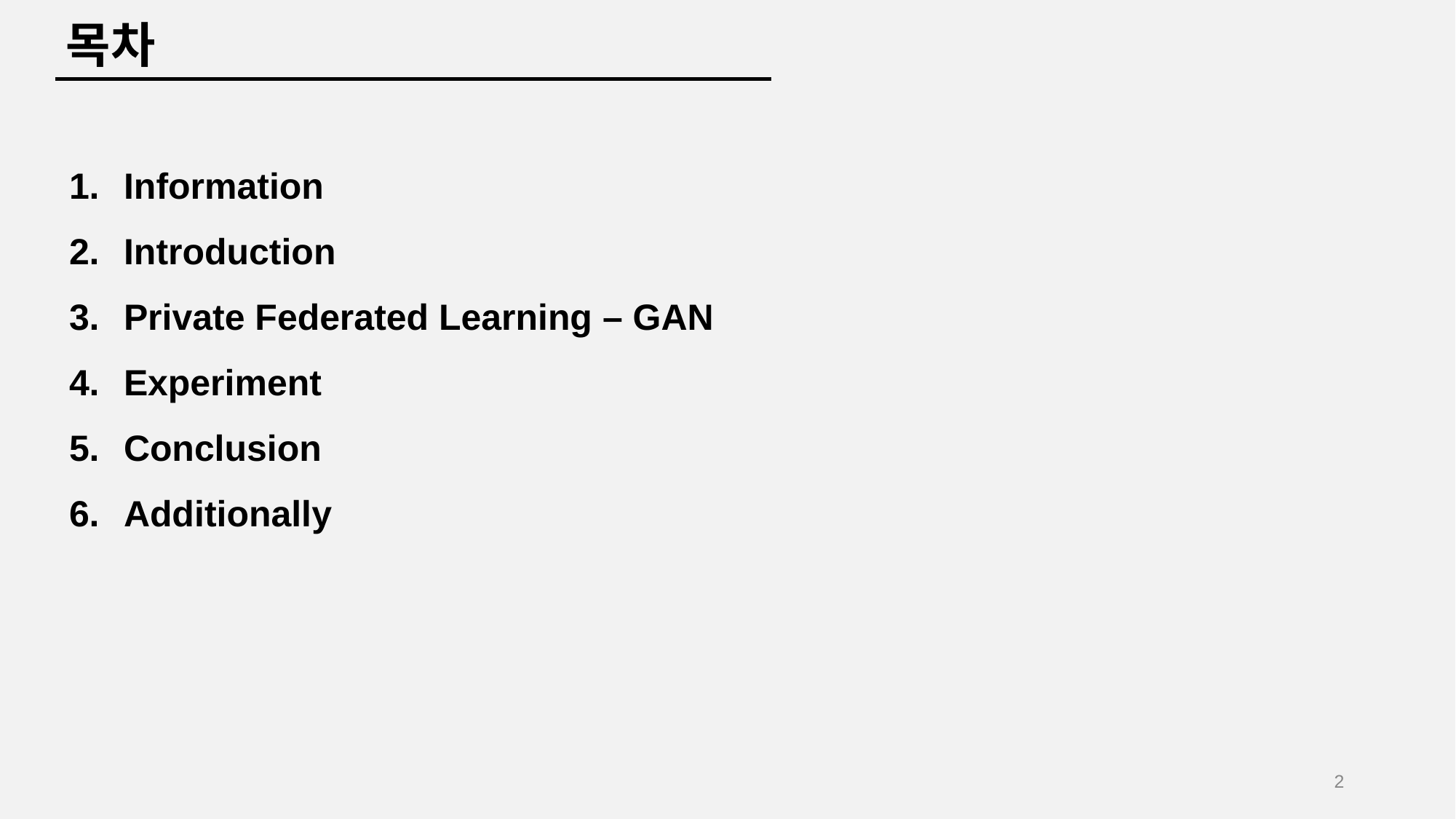

목차
Information
Introduction
Private Federated Learning – GAN
Experiment
Conclusion
Additionally

2